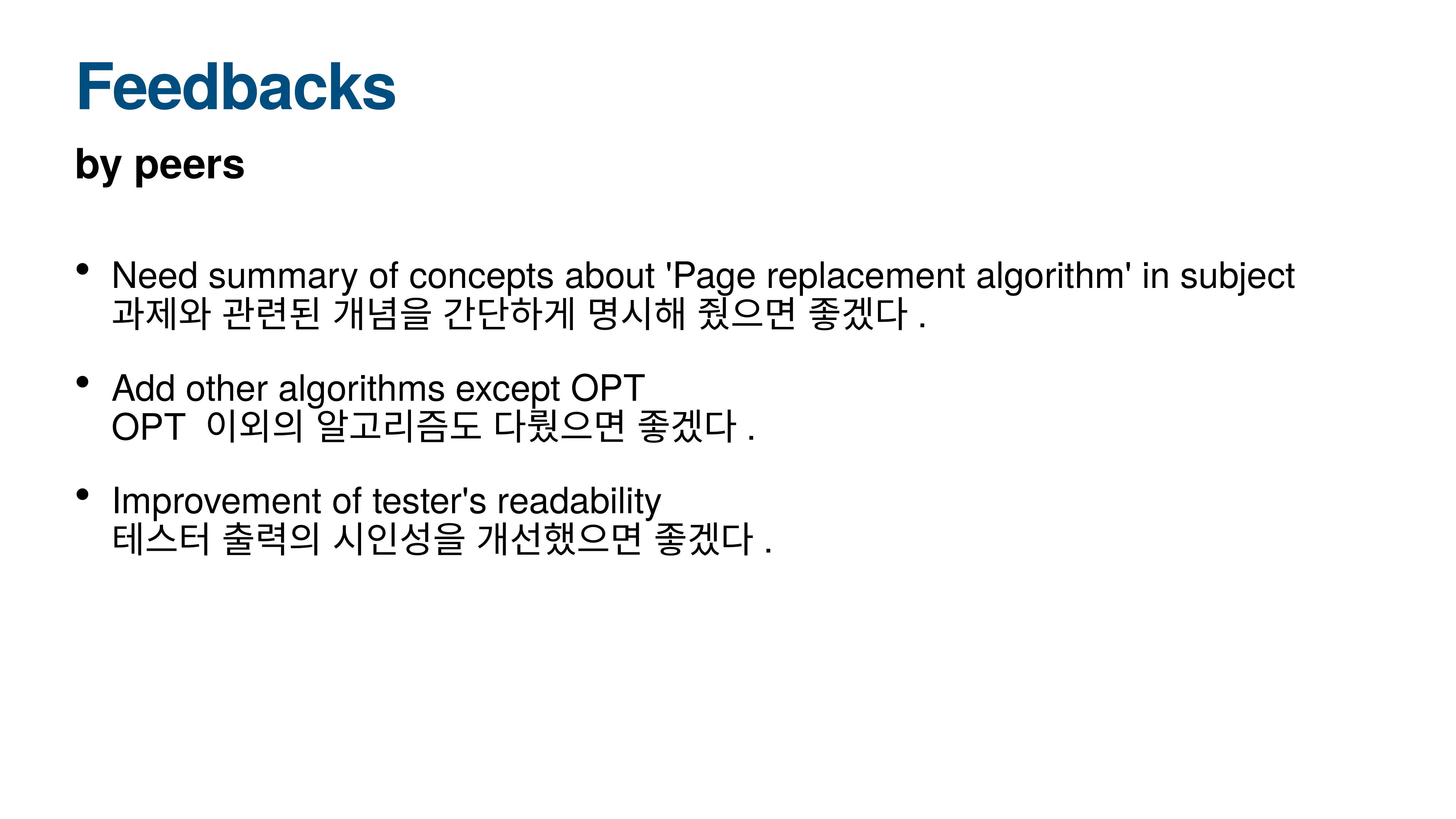

# Feedbacks
by peers
Need summary of concepts about 'Page replacement algorithm' in subject
과제와 관련된 개념을 간단하게 명시해 줬으면 좋겠다.
Add other algorithms except OPT
OPT 이외의 알고리즘도 다뤘으면 좋겠다.
Improvement of tester's readability
테스터 출력의 시인성을 개선했으면 좋겠다.